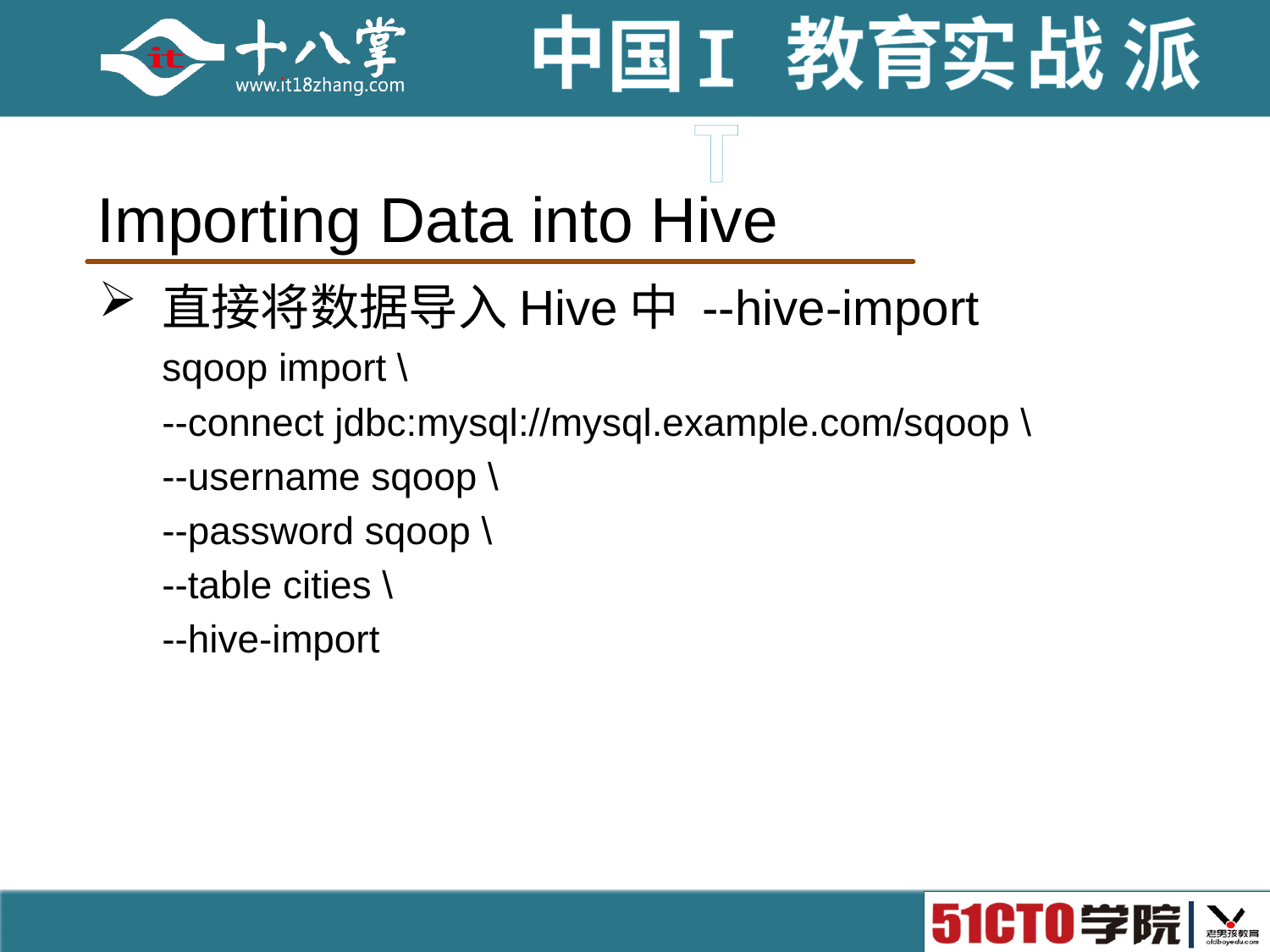

# Importing Data into Hive
直接将数据导入Hive中 --hive-import
sqoop import \
--connect jdbc:mysql://mysql.example.com/sqoop \
--username sqoop \
--password sqoop \
--table cities \
--hive-import